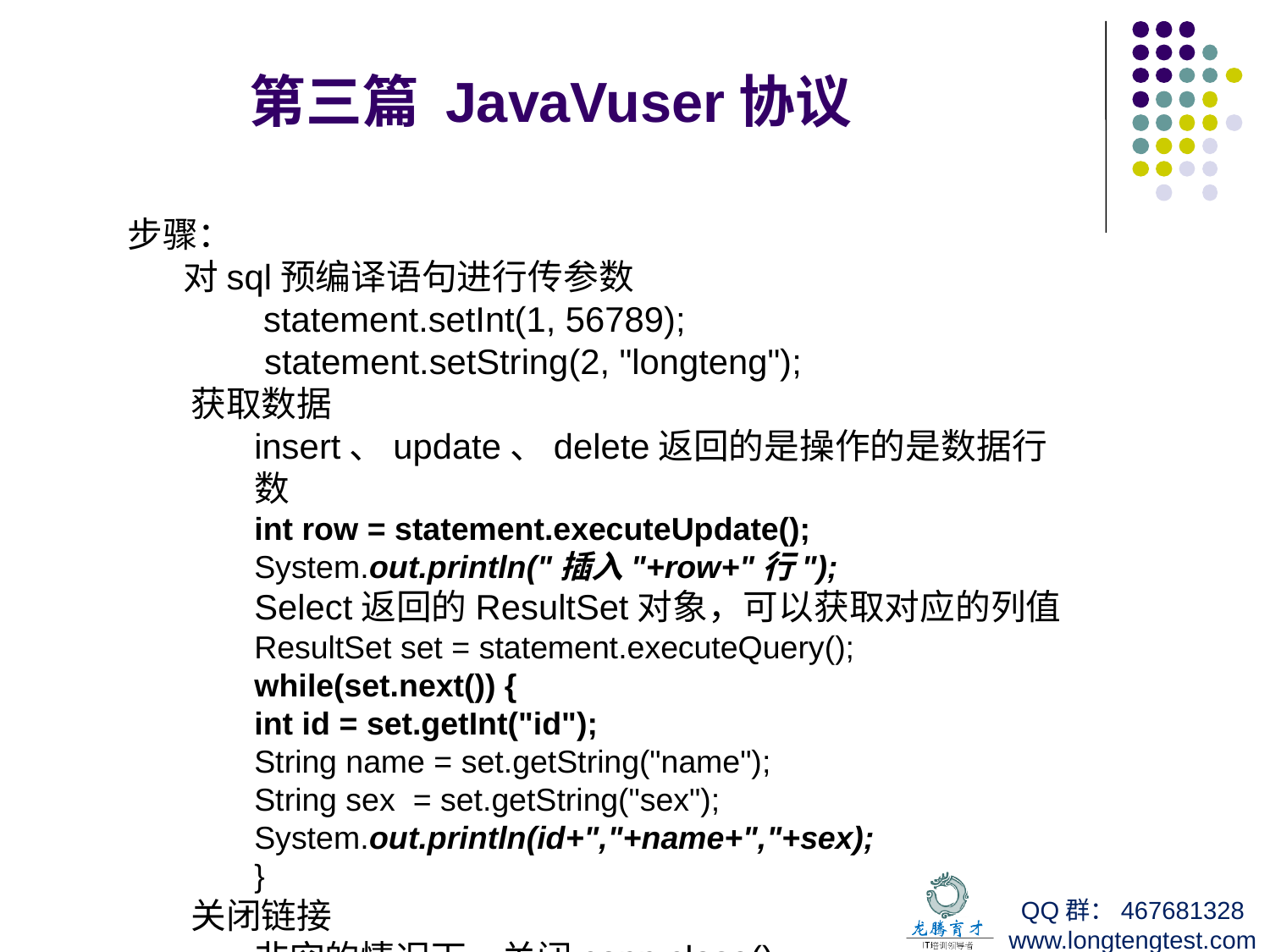

# 第三篇 JavaVuser协议协议
步骤：
      对sql预编译语句进行传参数
	 statement.setInt(1, 56789);
	 statement.setString(2, "longteng");
获取数据
insert、update、delete返回的是操作的是数据行数
int row = statement.executeUpdate();
System.out.println("插入"+row+"行");
Select返回的ResultSet对象，可以获取对应的列值
ResultSet set = statement.executeQuery();
while(set.next()) {
int id = set.getInt("id");
String name = set.getString("name");
String sex  = set.getString("sex");
System.out.println(id+","+name+","+sex);
}
关闭链接
非空的情况下，关闭conn.close()
非空的情况下，关闭statement.close()